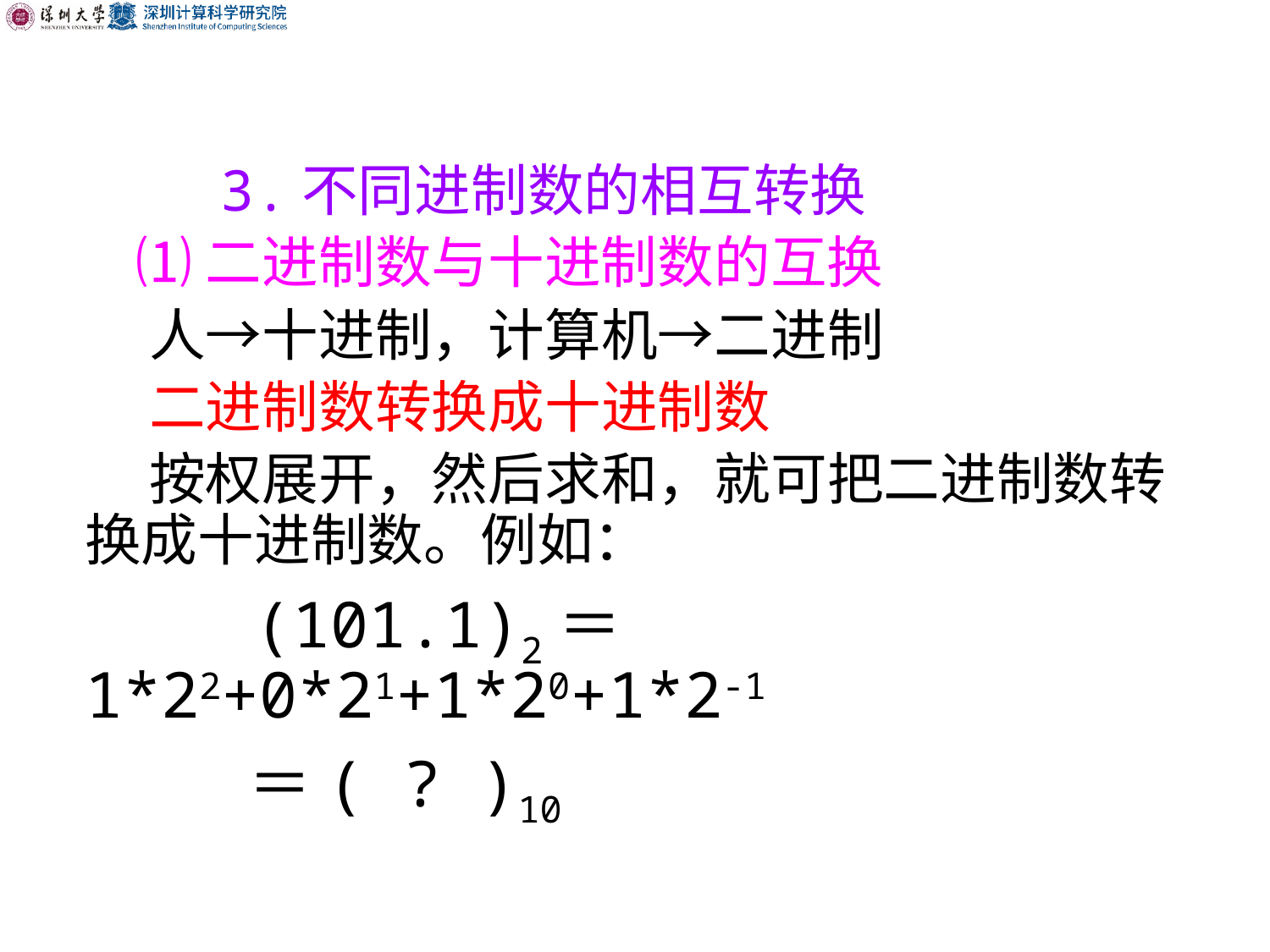

#
    3.不同进制数的相互转换
    ⑴二进制数与十进制数的互换
    人→十进制，计算机→二进制
    二进制数转换成十进制数
    按权展开，然后求和，就可把二进制数转换成十进制数。例如：
     (101.1)2＝1*22+0*21+1*20+1*2-1
                  ＝( ? )10